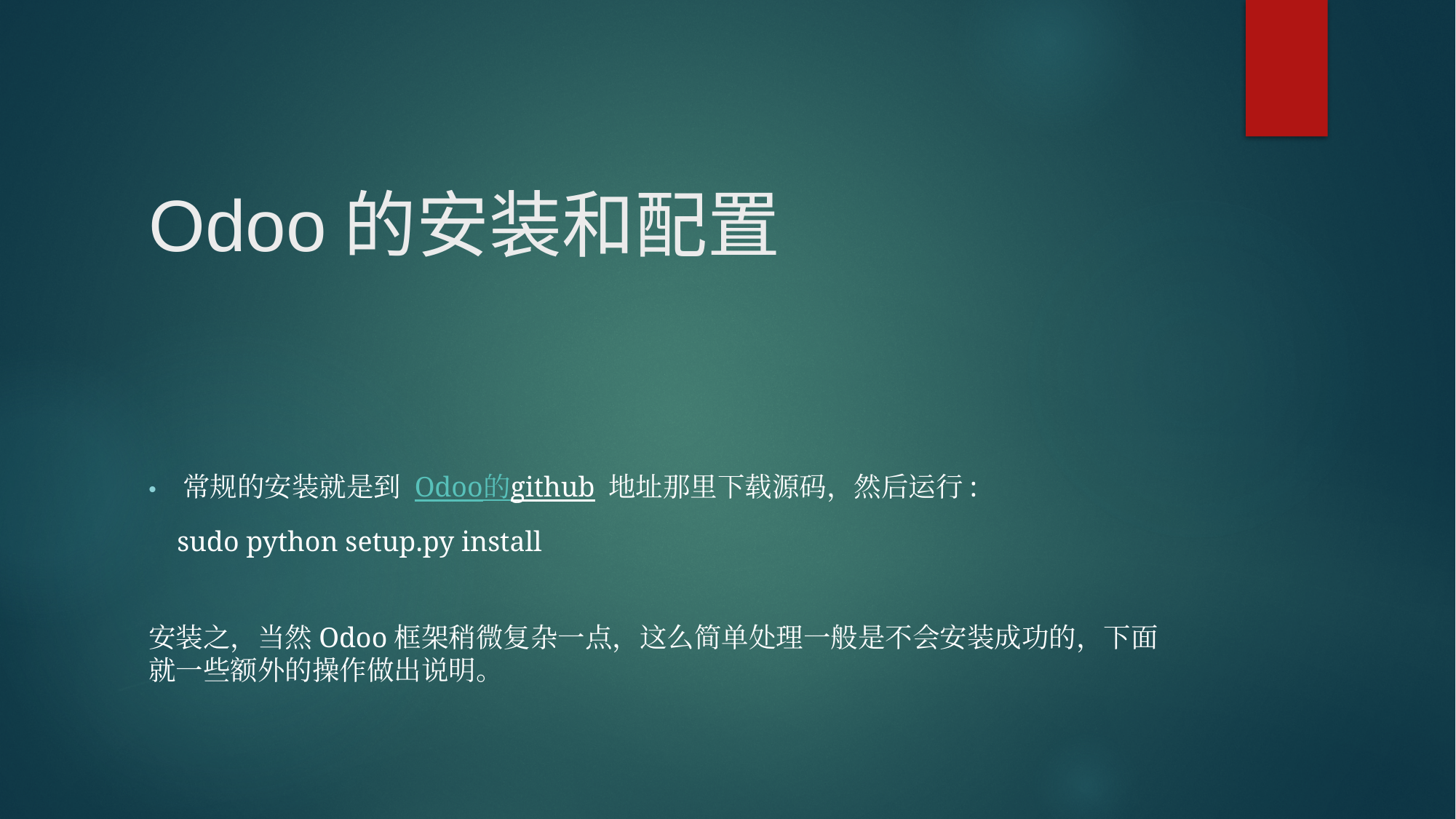

# Odoo的安装和配置
常规的安装就是到 Odoo的github 地址那里下载源码，然后运行:
    sudo python setup.py install

安装之，当然Odoo框架稍微复杂一点，这么简单处理一般是不会安装成功的，下面就一些额外的操作做出说明。